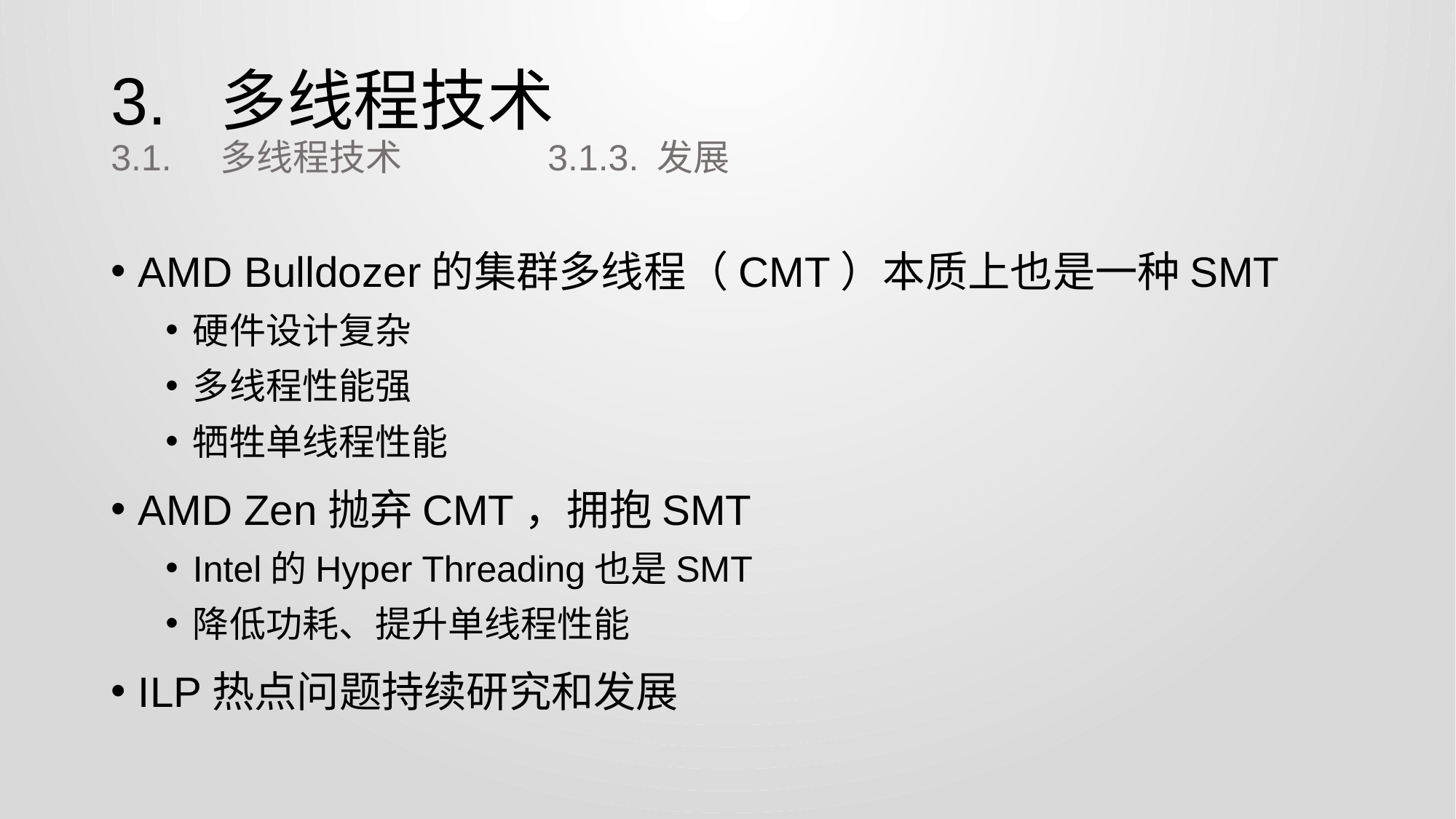

# 3.	多线程技术 3.1.	多线程技术		3.1.3.	发展
AMD Bulldozer的集群多线程（CMT）本质上也是一种SMT
硬件设计复杂
多线程性能强
牺牲单线程性能
AMD Zen抛弃CMT，拥抱SMT
Intel的Hyper Threading也是SMT
降低功耗、提升单线程性能
ILP热点问题持续研究和发展